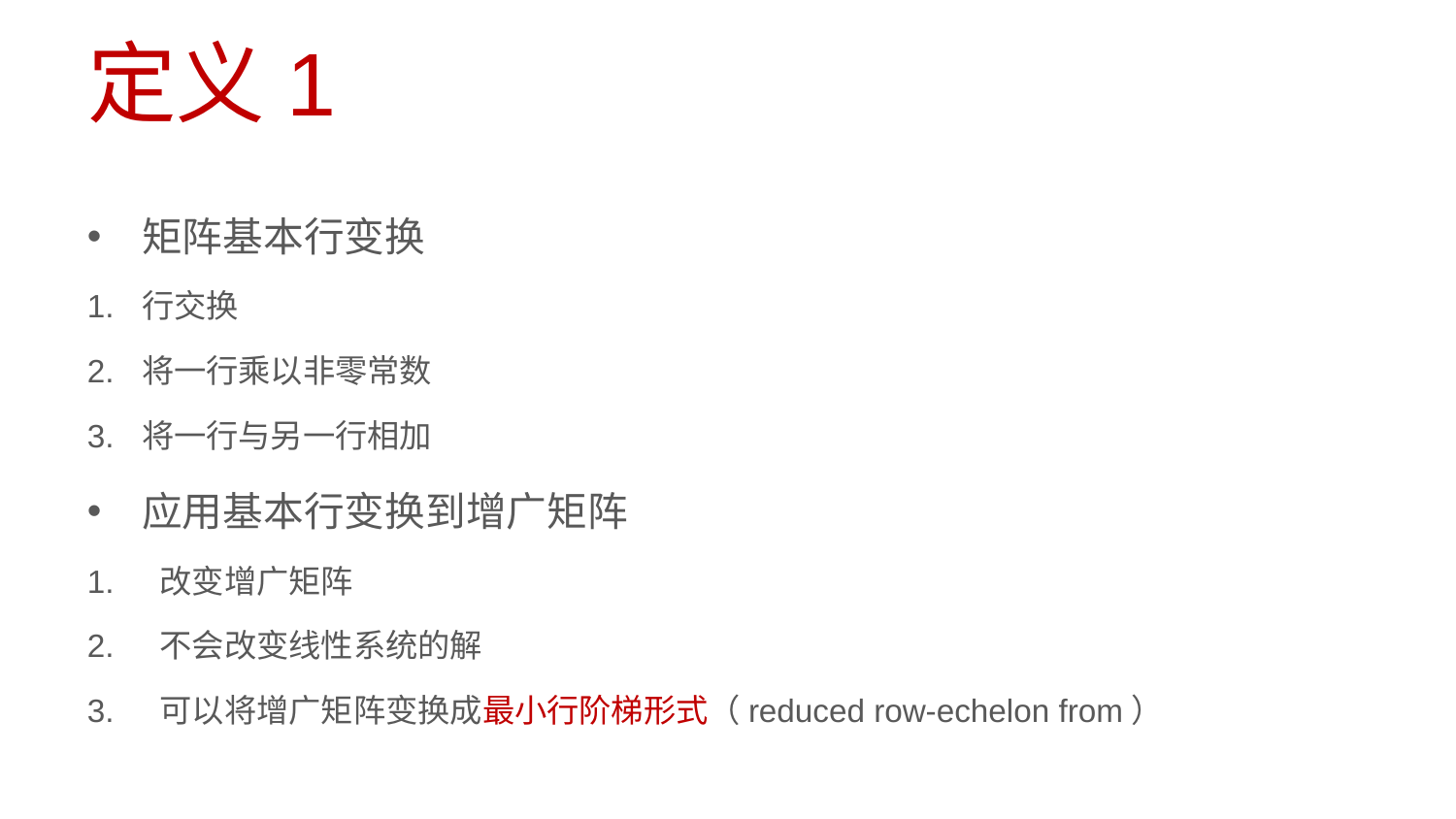

# 定义1
矩阵基本行变换
行交换
将一行乘以非零常数
将一行与另一行相加
应用基本行变换到增广矩阵
改变增广矩阵
不会改变线性系统的解
可以将增广矩阵变换成最小行阶梯形式（reduced row-echelon from）